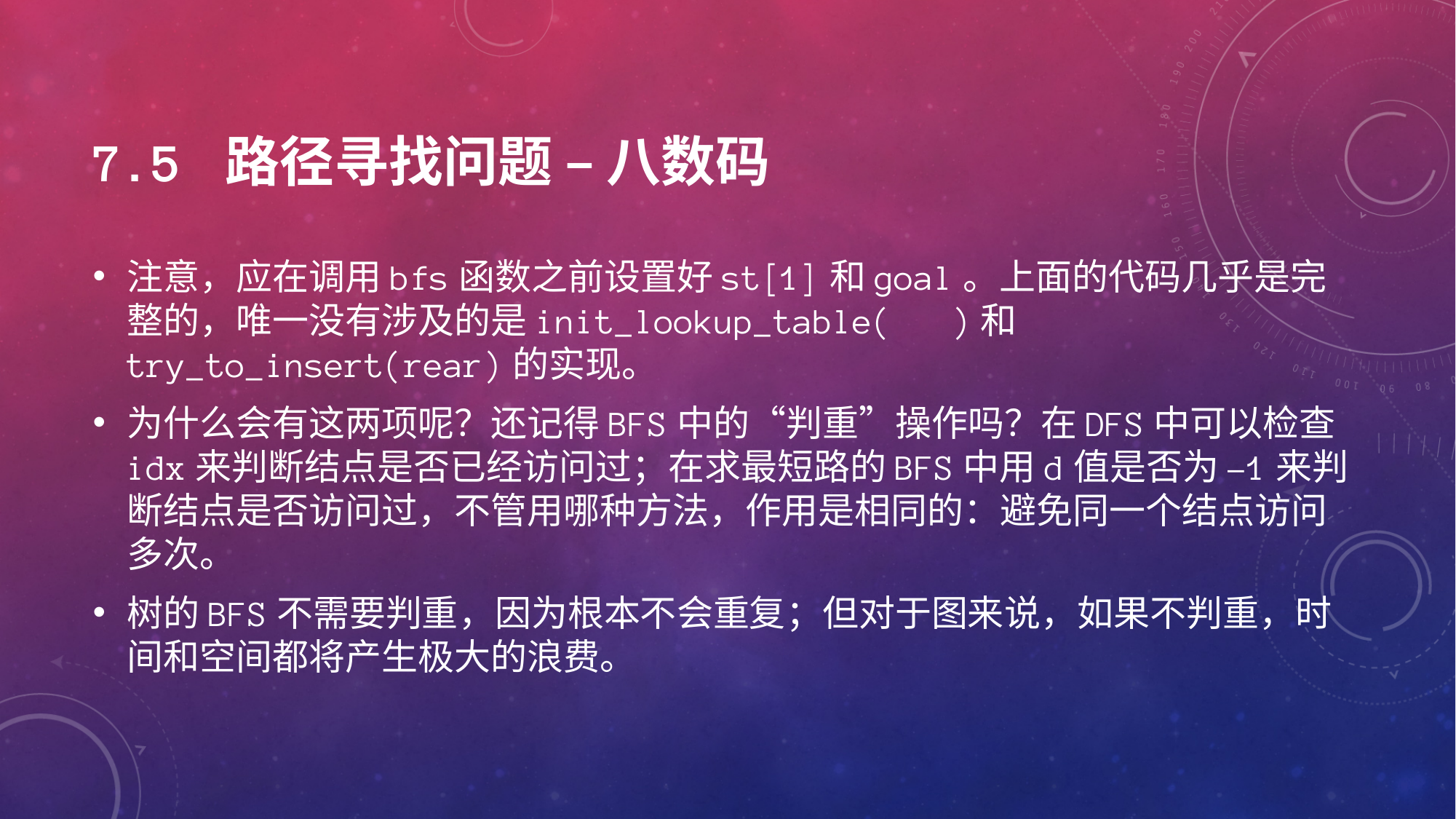

# 7.5 路径寻找问题 – 八数码
注意，应在调用bfs函数之前设置好st[1]和goal。上面的代码几乎是完整的，唯一没有涉及的是init_lookup_table(   )和try_to_insert(rear)的实现。
为什么会有这两项呢？还记得BFS中的“判重”操作吗？在DFS中可以检查idx来判断结点是否已经访问过；在求最短路的BFS中用d值是否为-1来判断结点是否访问过，不管用哪种方法，作用是相同的：避免同一个结点访问多次。
树的BFS不需要判重，因为根本不会重复；但对于图来说，如果不判重，时间和空间都将产生极大的浪费。